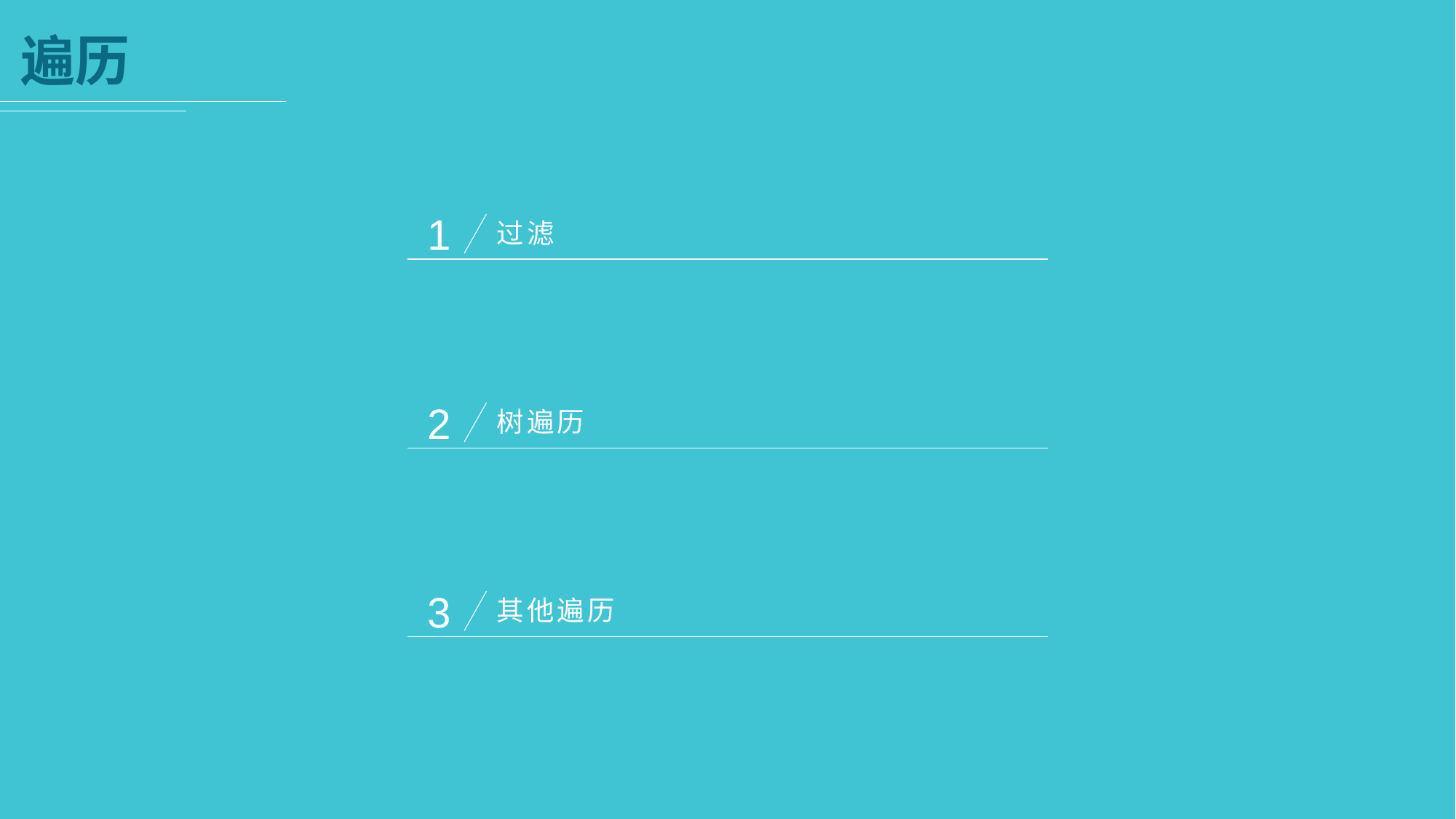

遍历
1
过滤
2
树遍历
3
其他遍历